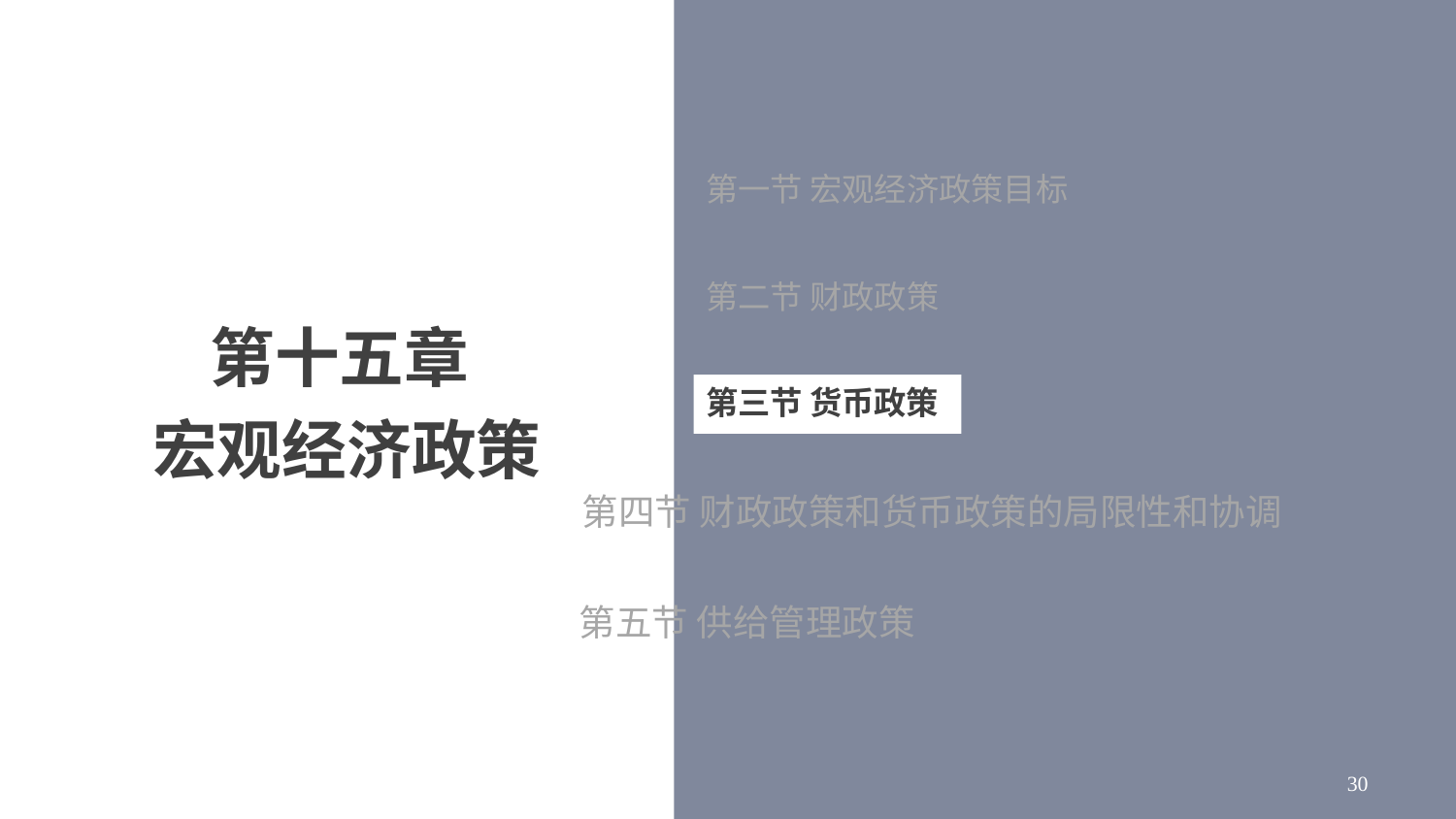

第一节 宏观经济政策目标
第二节 财政政策
# 第十五章 宏观经济政策

第三节 货币政策
第四节 财政政策和货币政策的局限性和协调
第五节 供给管理政策

30
30
30
30
30
30
30